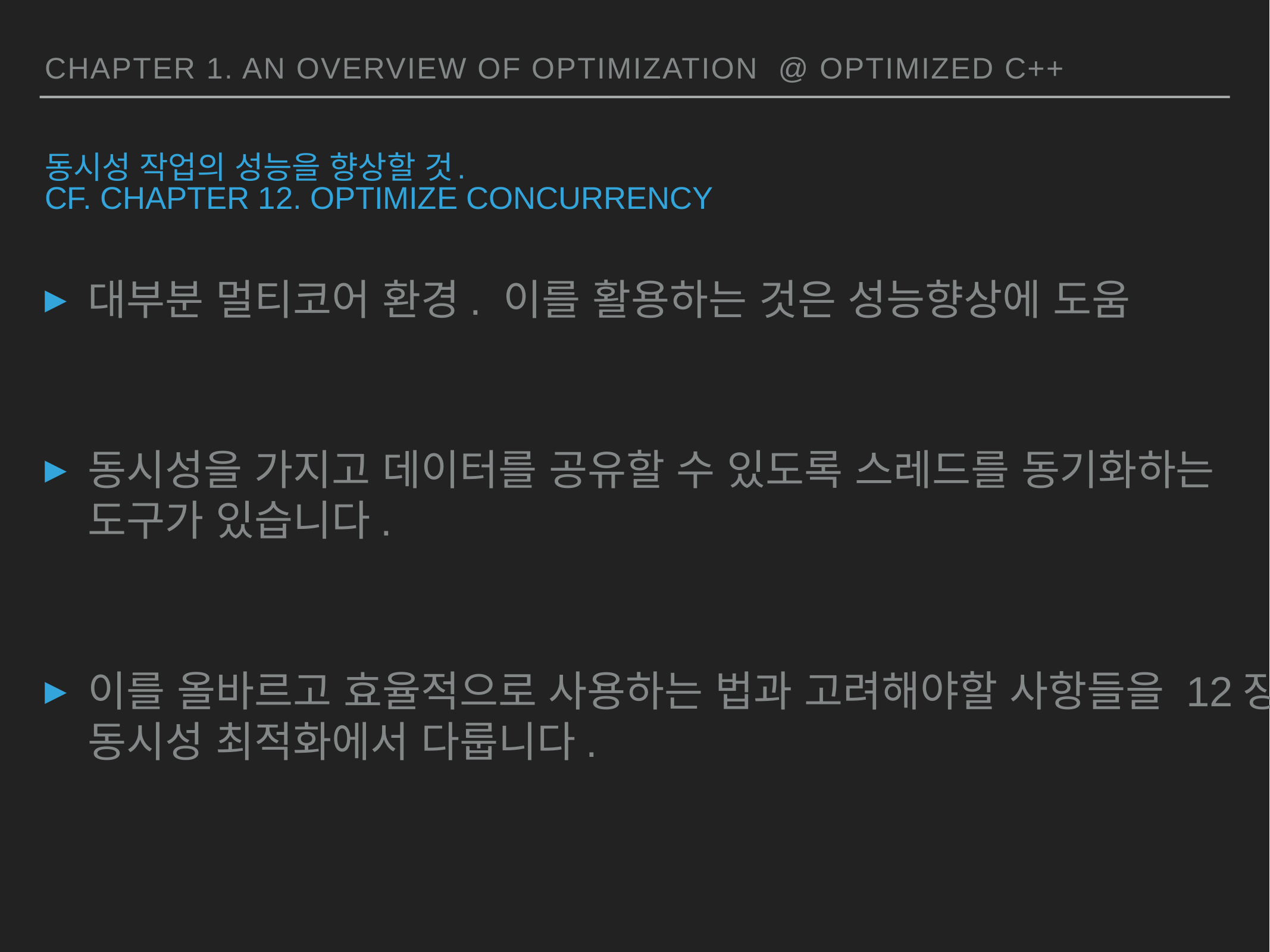

chapter 1. an overview of optimization  @ Optimized c++
# 동시성 작업의 성능을 향상할 것. cf. Chapter 12. Optimize Concurrency
대부분 멀티코어 환경. 이를 활용하는 것은 성능향상에 도움

동시성을 가지고 데이터를 공유할 수 있도록 스레드를 동기화하는 도구가 있습니다.

이를 올바르고 효율적으로 사용하는 법과 고려해야할 사항들을 12장 동시성 최적화에서 다룹니다.